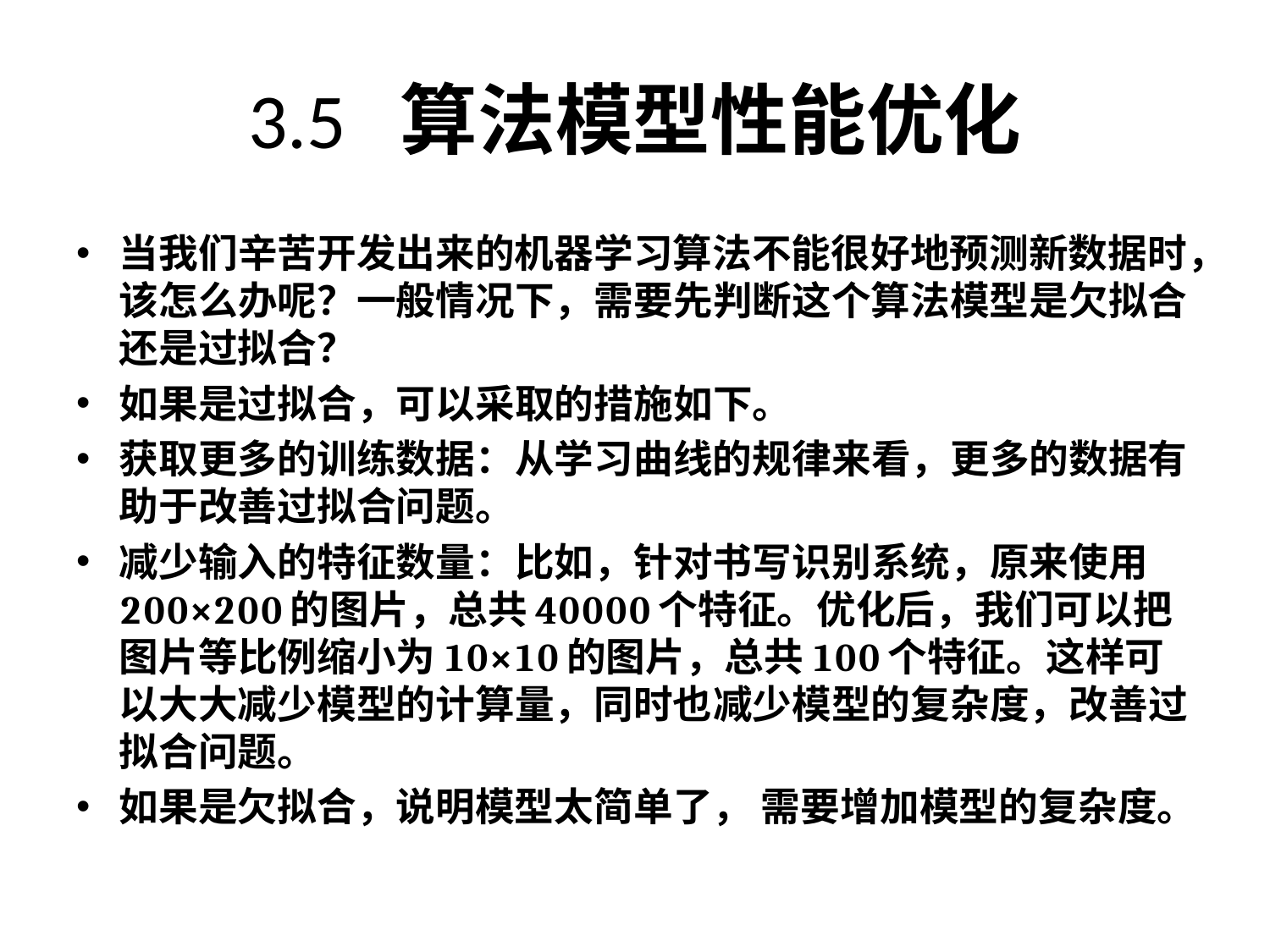

# 3.5  算法模型性能优化
当我们辛苦开发出来的机器学习算法不能很好地预测新数据时，该怎么办呢？一般情况下，需要先判断这个算法模型是欠拟合还是过拟合？
如果是过拟合，可以采取的措施如下。
获取更多的训练数据：从学习曲线的规律来看，更多的数据有助于改善过拟合问题。
减少输入的特征数量：比如，针对书写识别系统，原来使用200×200的图片，总共40000个特征。优化后，我们可以把图片等比例缩小为10×10的图片，总共100个特征。这样可以大大减少模型的计算量，同时也减少模型的复杂度，改善过拟合问题。
如果是欠拟合，说明模型太简单了， 需要增加模型的复杂度。